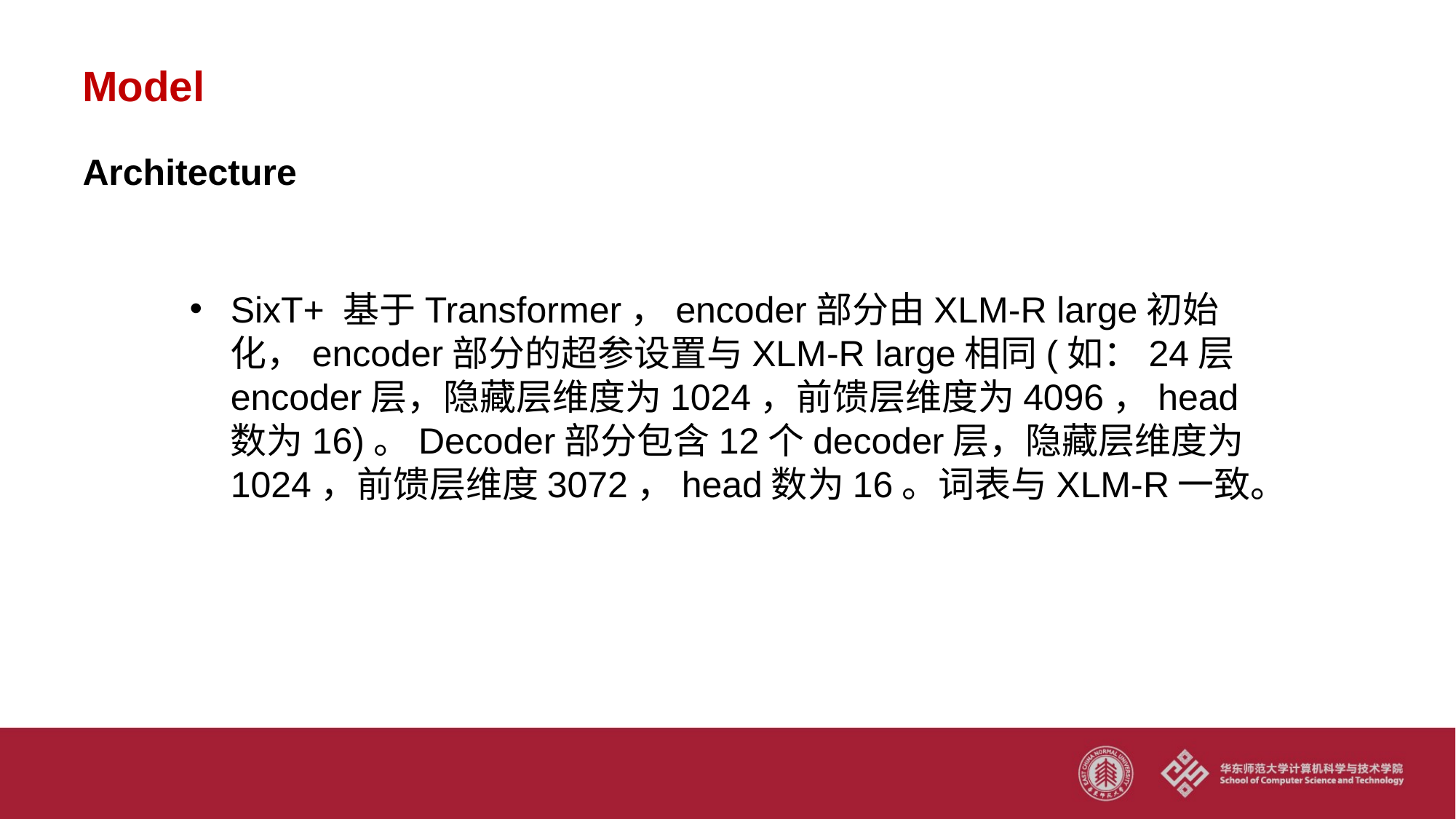

Model
Architecture
SixT+ 基于Transformer，encoder部分由XLM-R large初始化，encoder部分的超参设置与XLM-R large相同(如：24层encoder层，隐藏层维度为1024，前馈层维度为4096，head数为16)。Decoder部分包含12个decoder层，隐藏层维度为1024，前馈层维度3072，head数为16。词表与XLM-R一致。